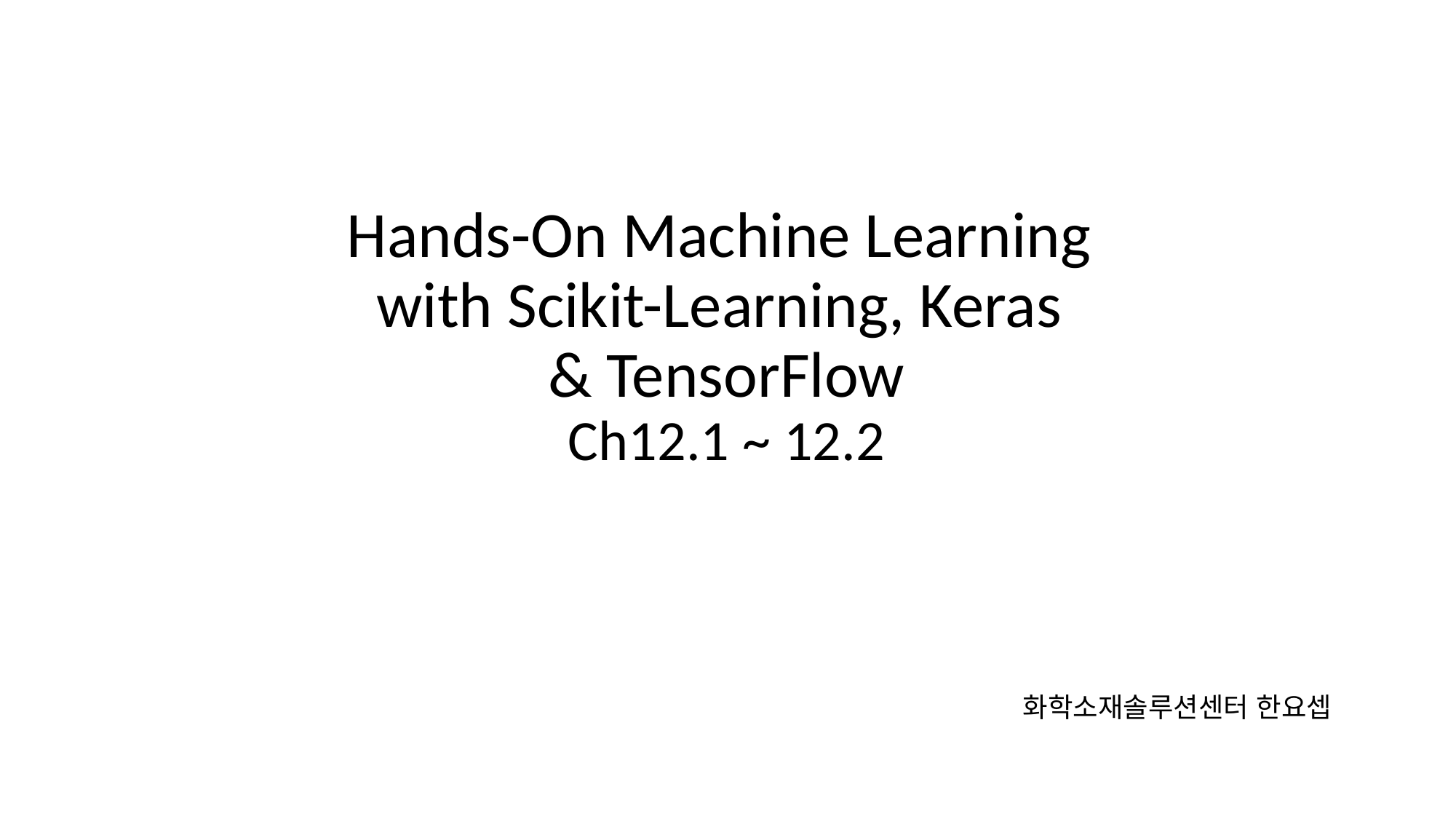

# Hands-On Machine Learning  with Scikit-Learning, Keras  & TensorFlow Ch12.1 ~ 12.2
화학소재솔루션센터 한요셉